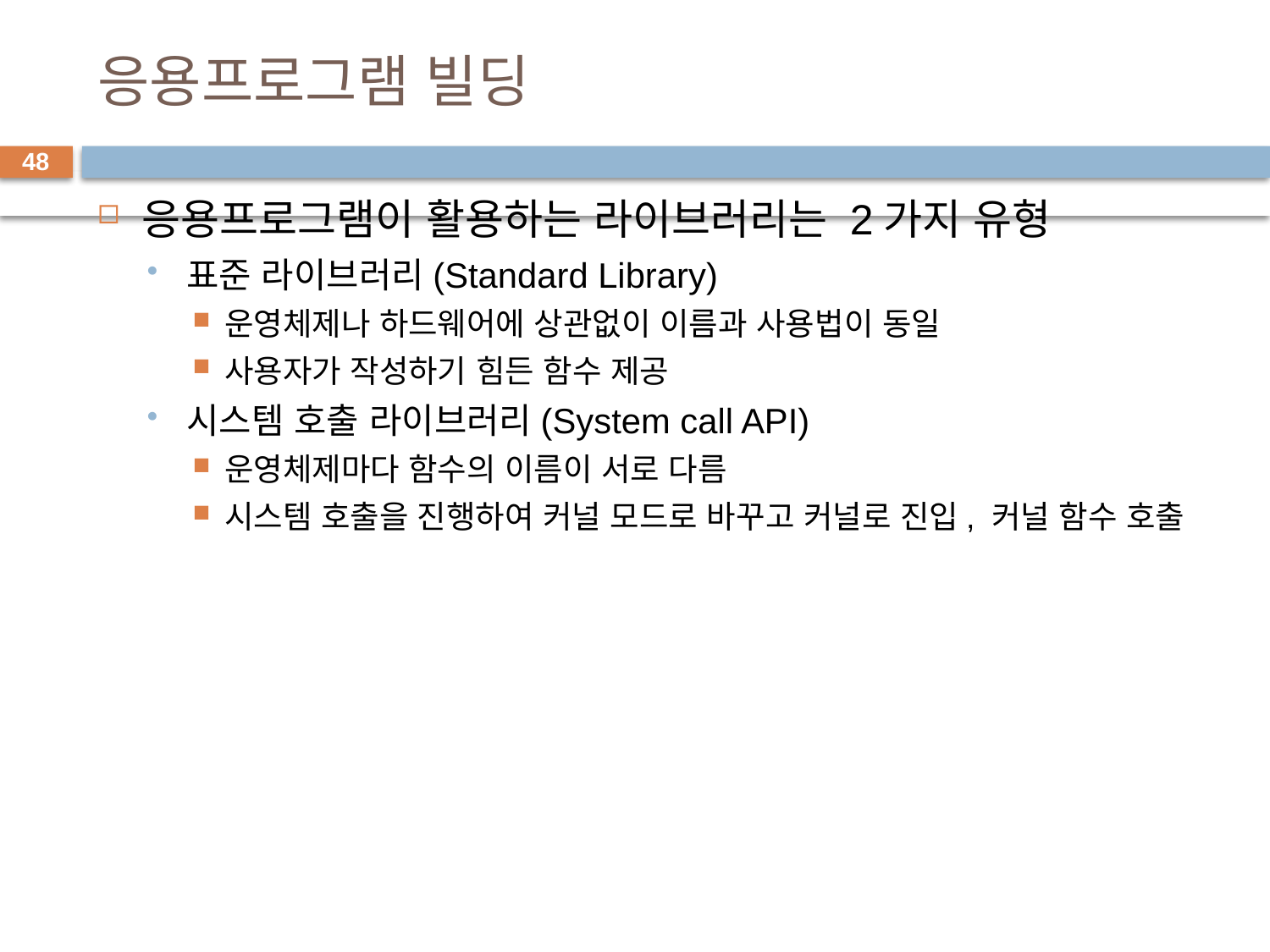

# 응용프로그램 빌딩
48
응용프로그램이 활용하는 라이브러리는 2가지 유형
표준 라이브러리(Standard Library)
운영체제나 하드웨어에 상관없이 이름과 사용법이 동일
사용자가 작성하기 힘든 함수 제공
시스템 호출 라이브러리(System call API)
운영체제마다 함수의 이름이 서로 다름
시스템 호출을 진행하여 커널 모드로 바꾸고 커널로 진입, 커널 함수 호출